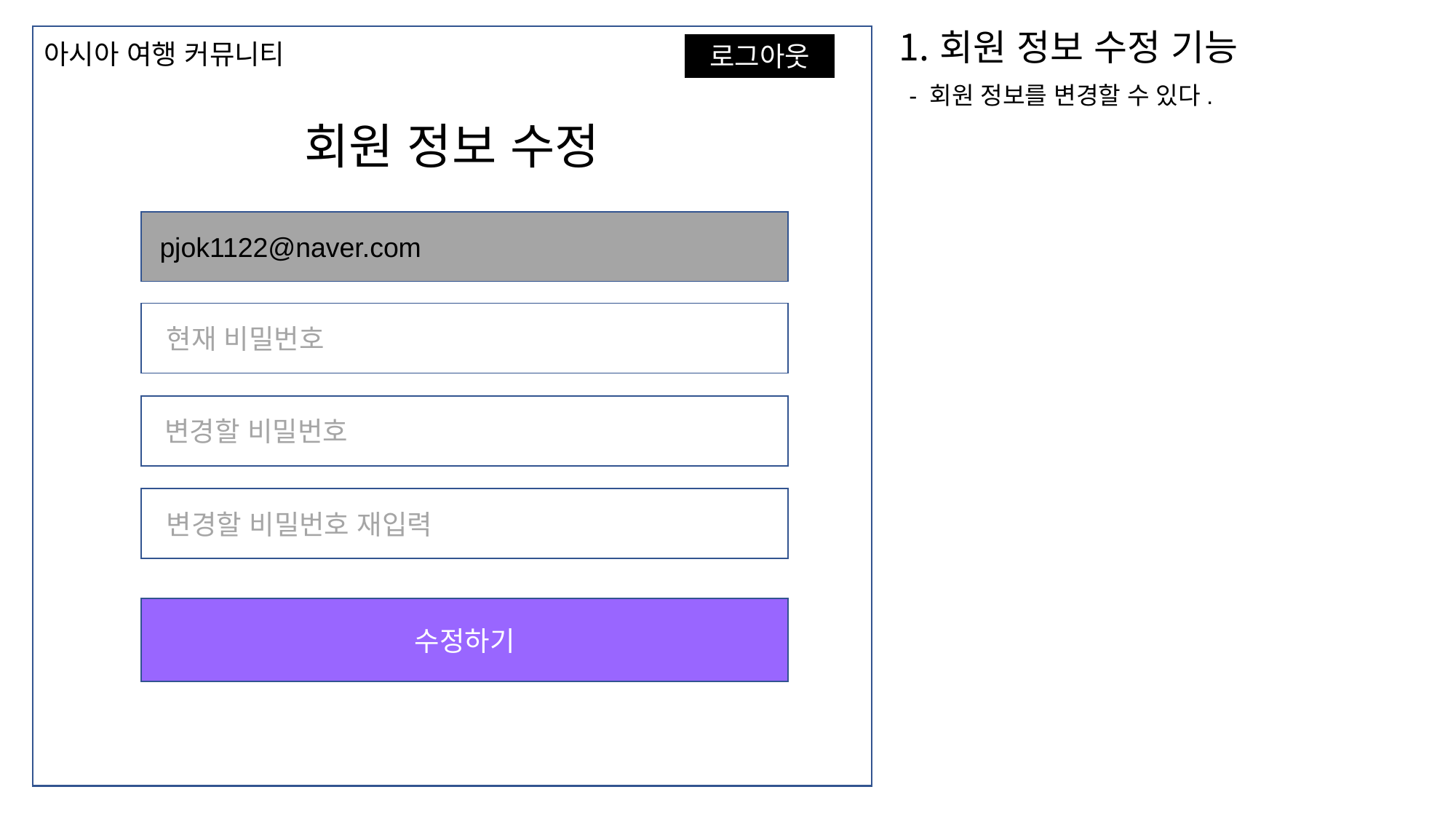

마이 페이지 – 회원정보 수정
회원 정보 수정 기능
 - 회원 정보를 변경할 수 있다.

아시아 여행 커뮤니티
로그아웃
회원 정보 수정
 pjok1122@naver.com
 현재 비밀번호
 변경할 비밀번호
 변경할 비밀번호 재입력
수정하기